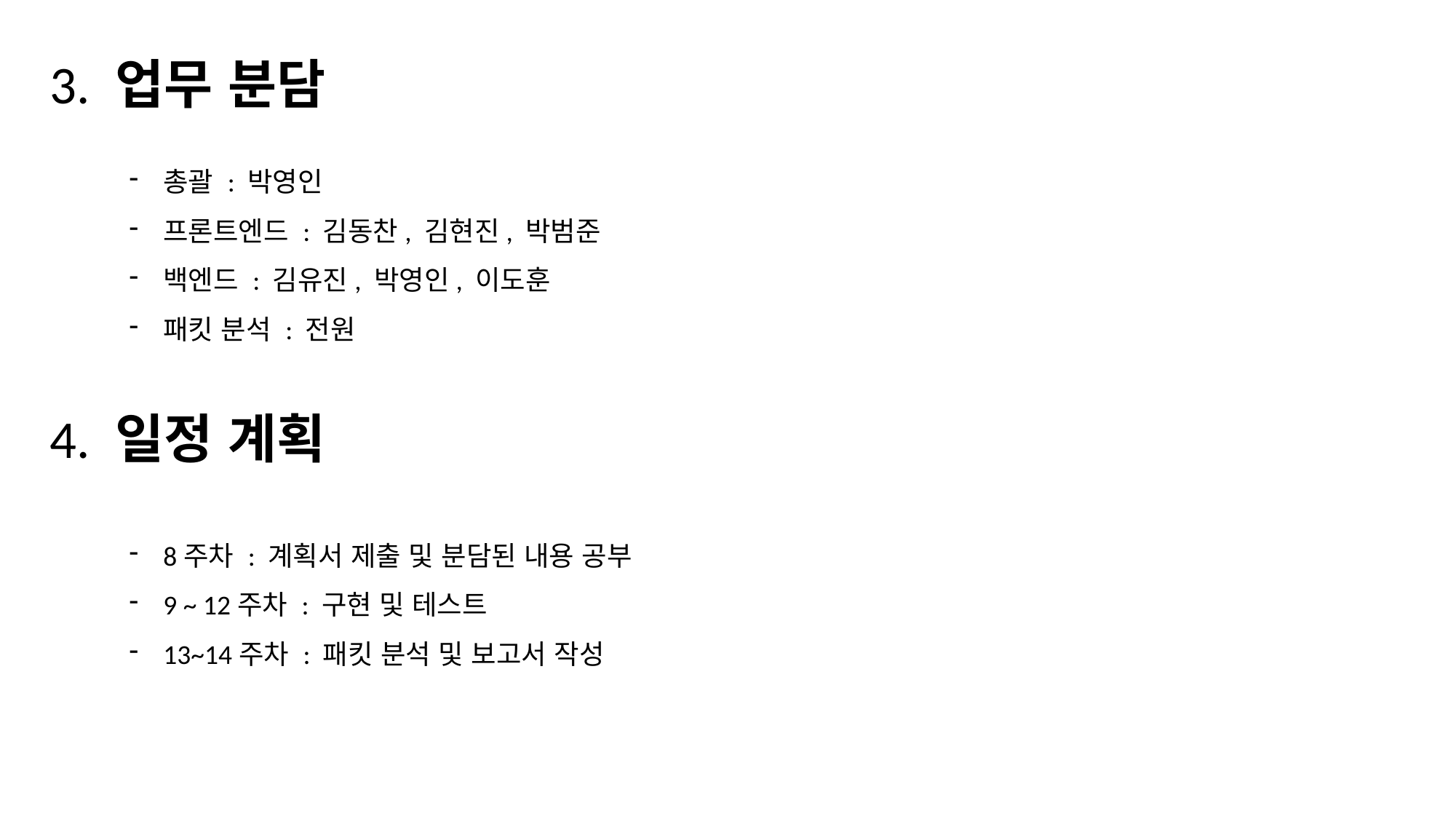

# 3. 업무 분담
총괄 : 박영인
프론트엔드 : 김동찬, 김현진, 박범준
백엔드 : 김유진, 박영인, 이도훈
패킷 분석 : 전원
4. 일정 계획
8주차 : 계획서 제출 및 분담된 내용 공부
9 ~ 12주차 : 구현 및 테스트
13~14주차 : 패킷 분석 및 보고서 작성